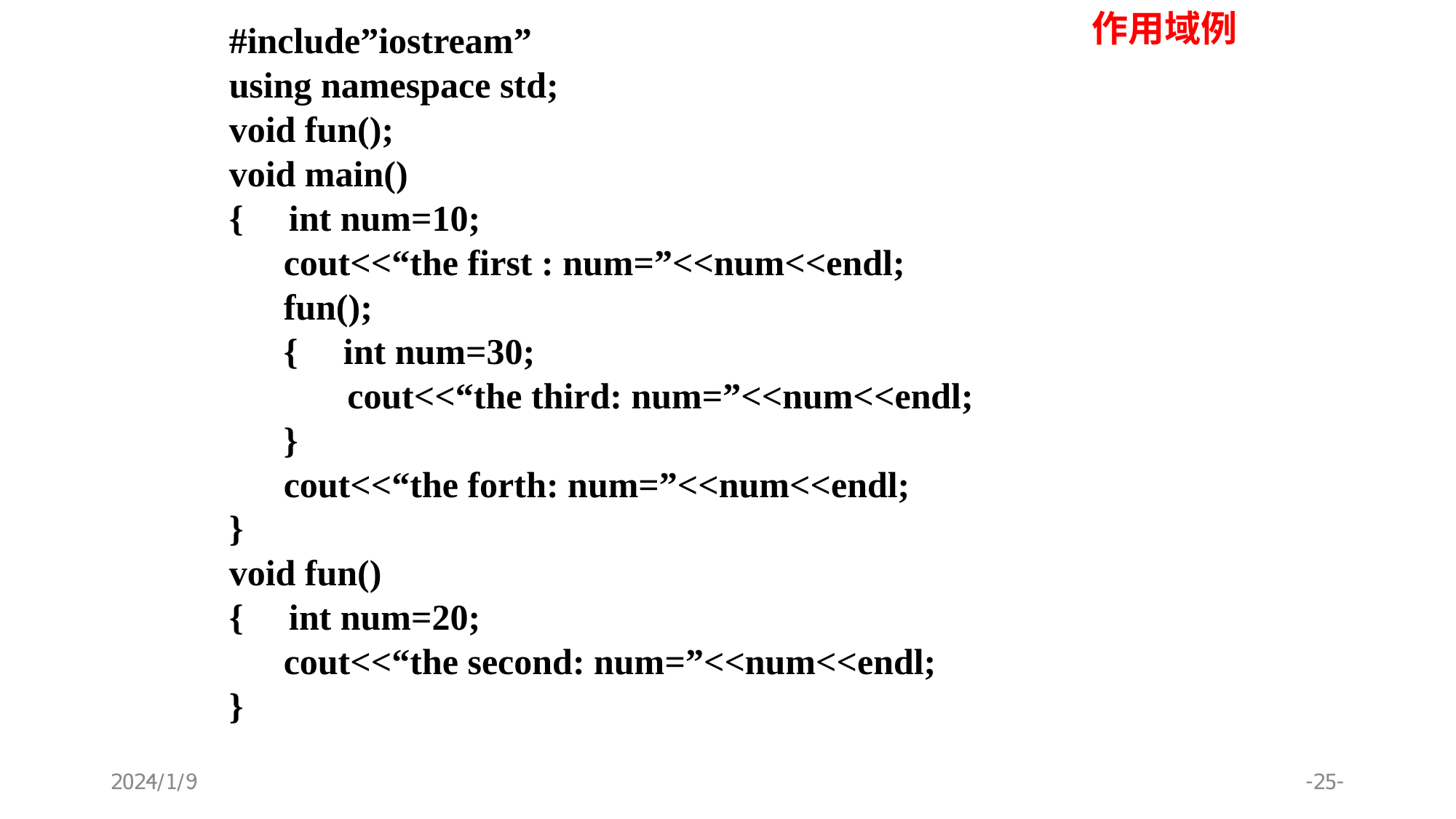

作用域例
#include”iostream”
using namespace std;
void fun();
void main()
{     int num=10;
      cout<<“the first : num=”<<num<<endl;
      fun();
      {     int num=30;
             cout<<“the third: num=”<<num<<endl;
      }
      cout<<“the forth: num=”<<num<<endl;
}
void fun()
{     int num=20;
      cout<<“the second: num=”<<num<<endl;
}
2024/1/9
-25-